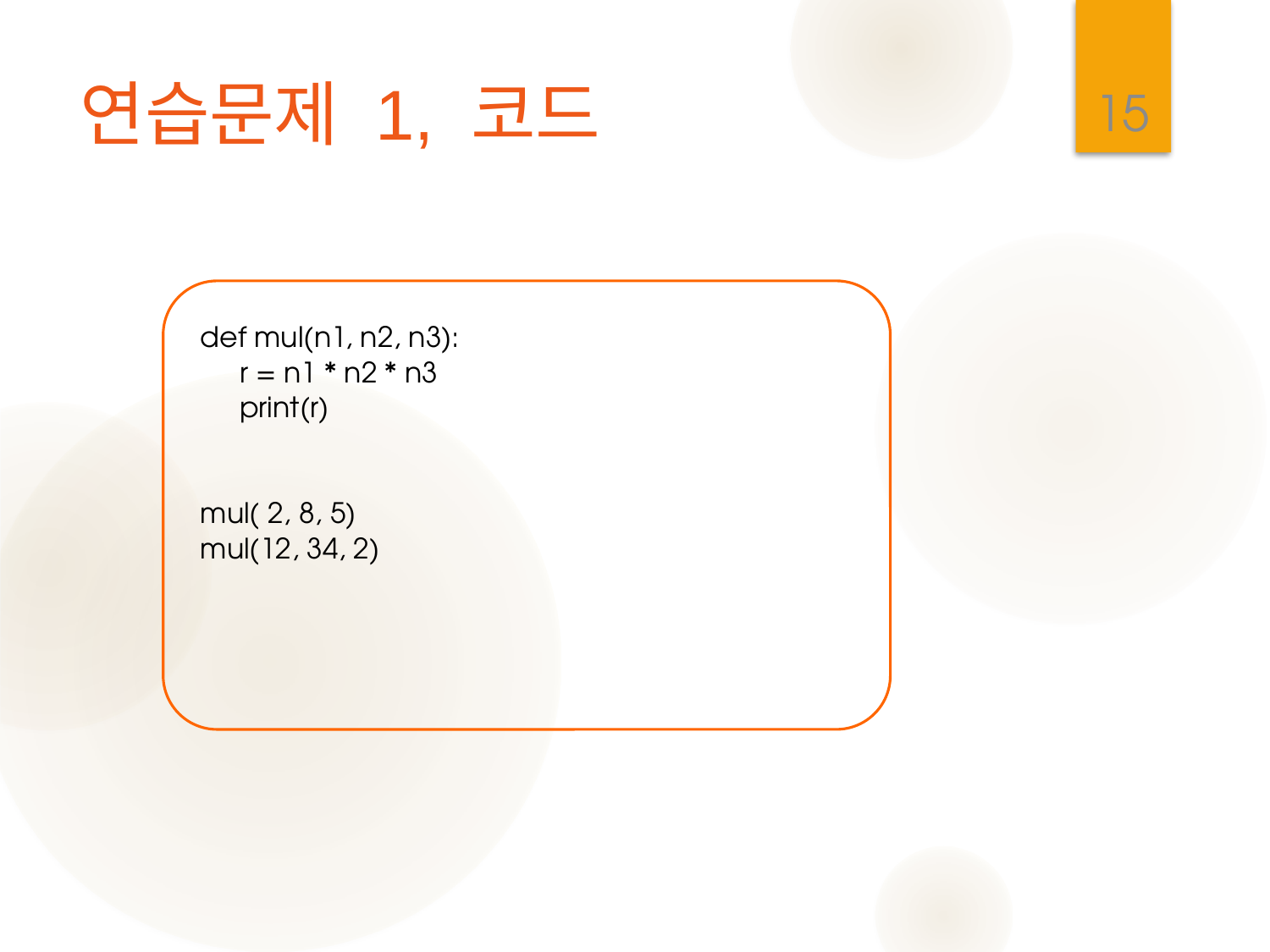

15
# 연습문제 1, 코드

def mul(n1, n2, n3):
     r = n1 * n2 * n3
     print(r)

mul( 2, 8, 5)
mul(12, 34, 2)